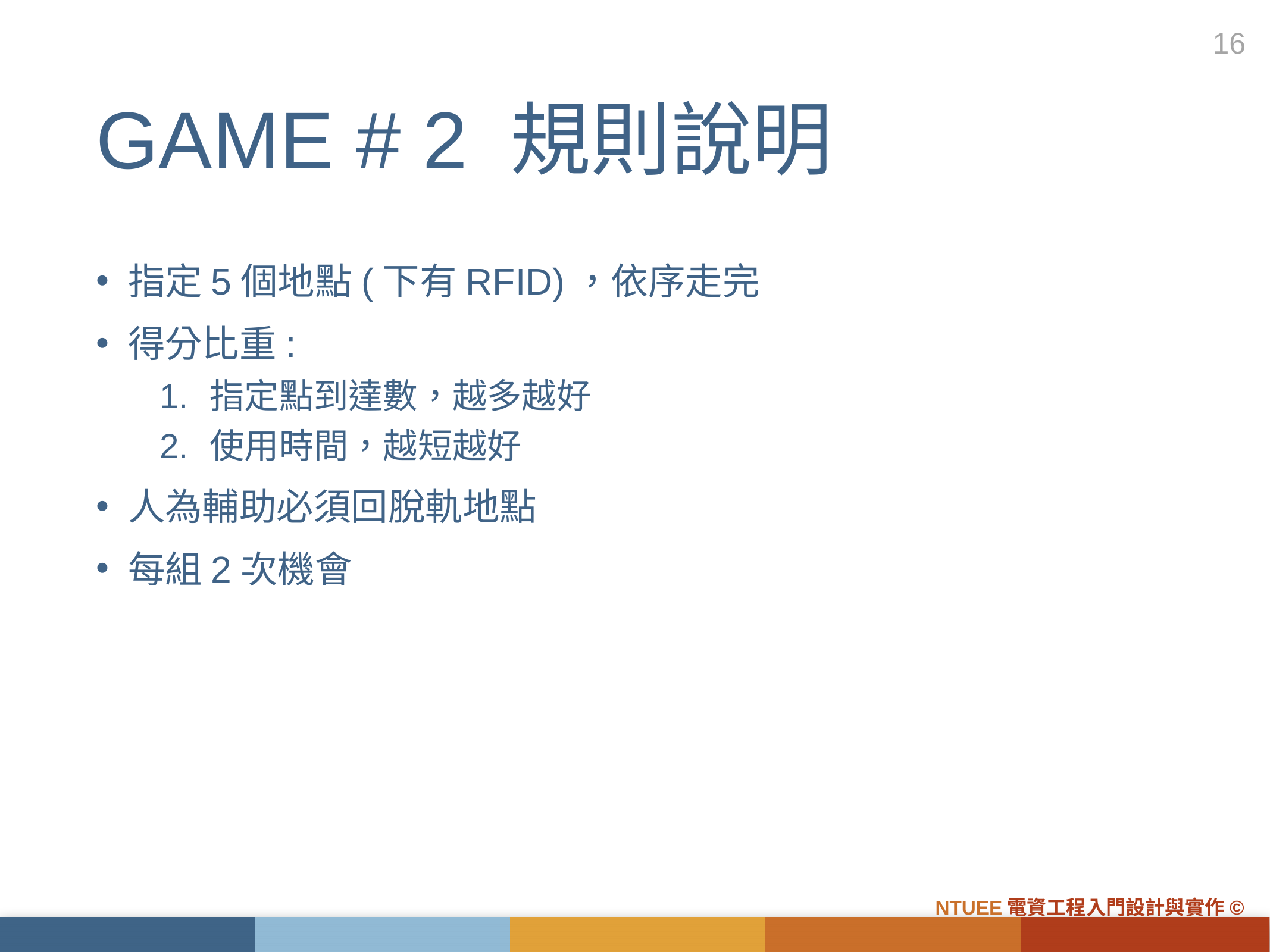

16
# GAME # 2 規則說明
指定5個地點(下有RFID)，依序走完
得分比重:
指定點到達數，越多越好
使用時間，越短越好
人為輔助必須回脫軌地點
每組2次機會